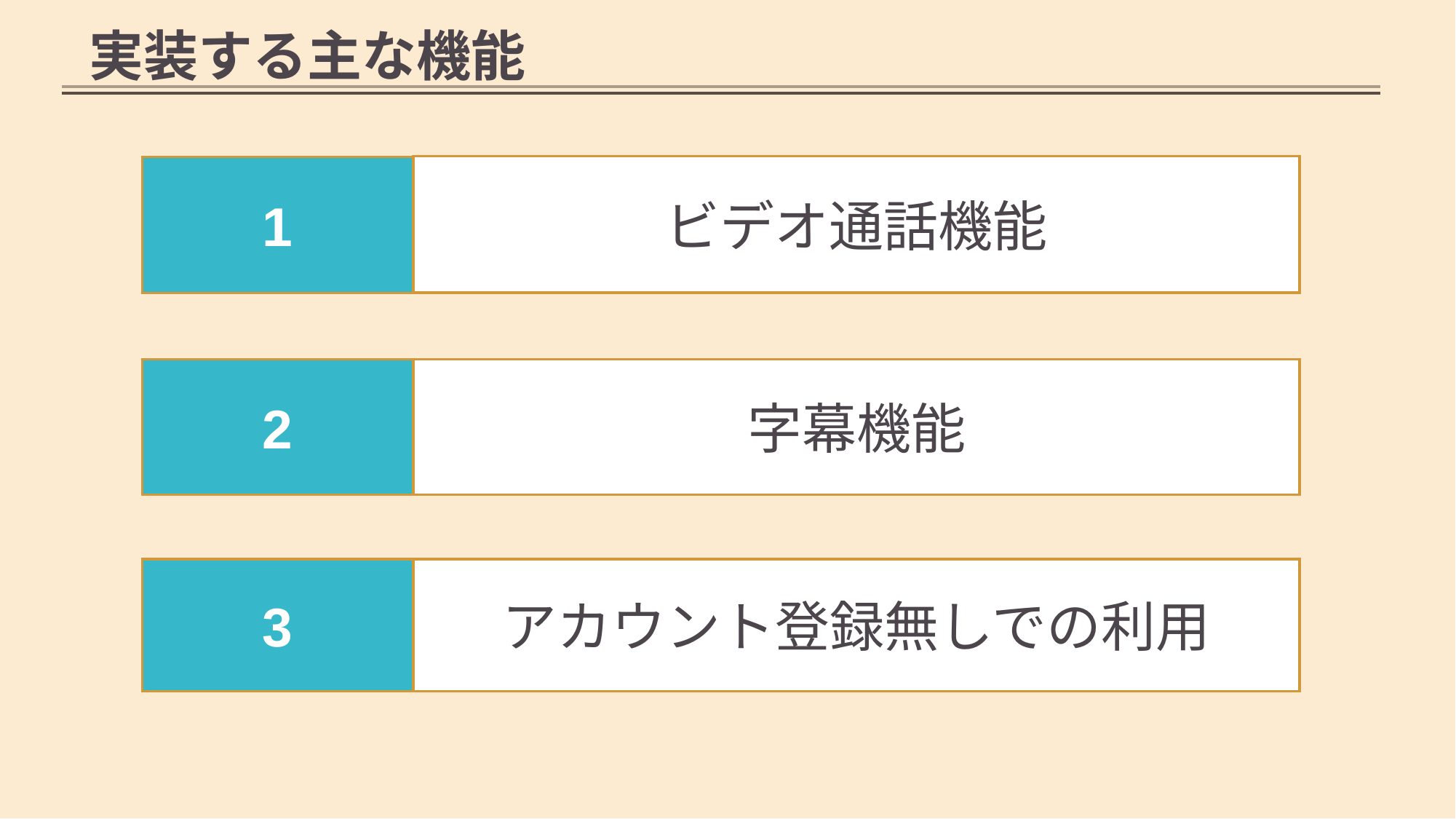

実装する主な機能
ビデオ通話機能
1
字幕機能
2
アカウント登録無しでの利用
3